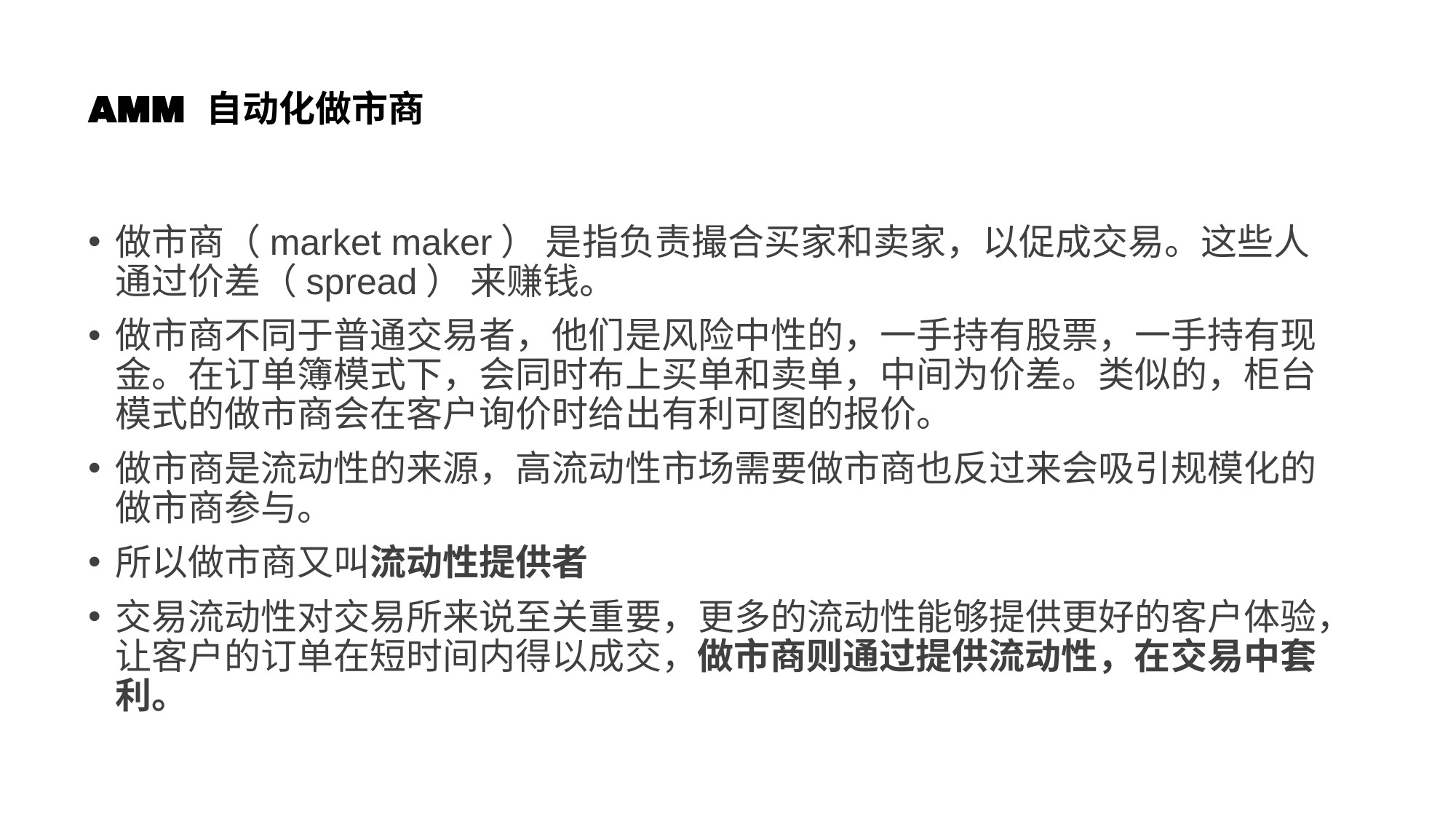

# AMM 自动化做市商
做市商（market maker） 是指负责撮合买家和卖家，以促成交易。这些人通过价差（spread） 来赚钱。
做市商不同于普通交易者，他们是风险中性的，一手持有股票，一手持有现金。在订单簿模式下，会同时布上买单和卖单，中间为价差。类似的，柜台模式的做市商会在客户询价时给出有利可图的报价。
做市商是流动性的来源，高流动性市场需要做市商也反过来会吸引规模化的做市商参与。
所以做市商又叫流动性提供者
交易流动性对交易所来说至关重要，更多的流动性能够提供更好的客户体验，让客户的订单在短时间内得以成交，做市商则通过提供流动性，在交易中套利。